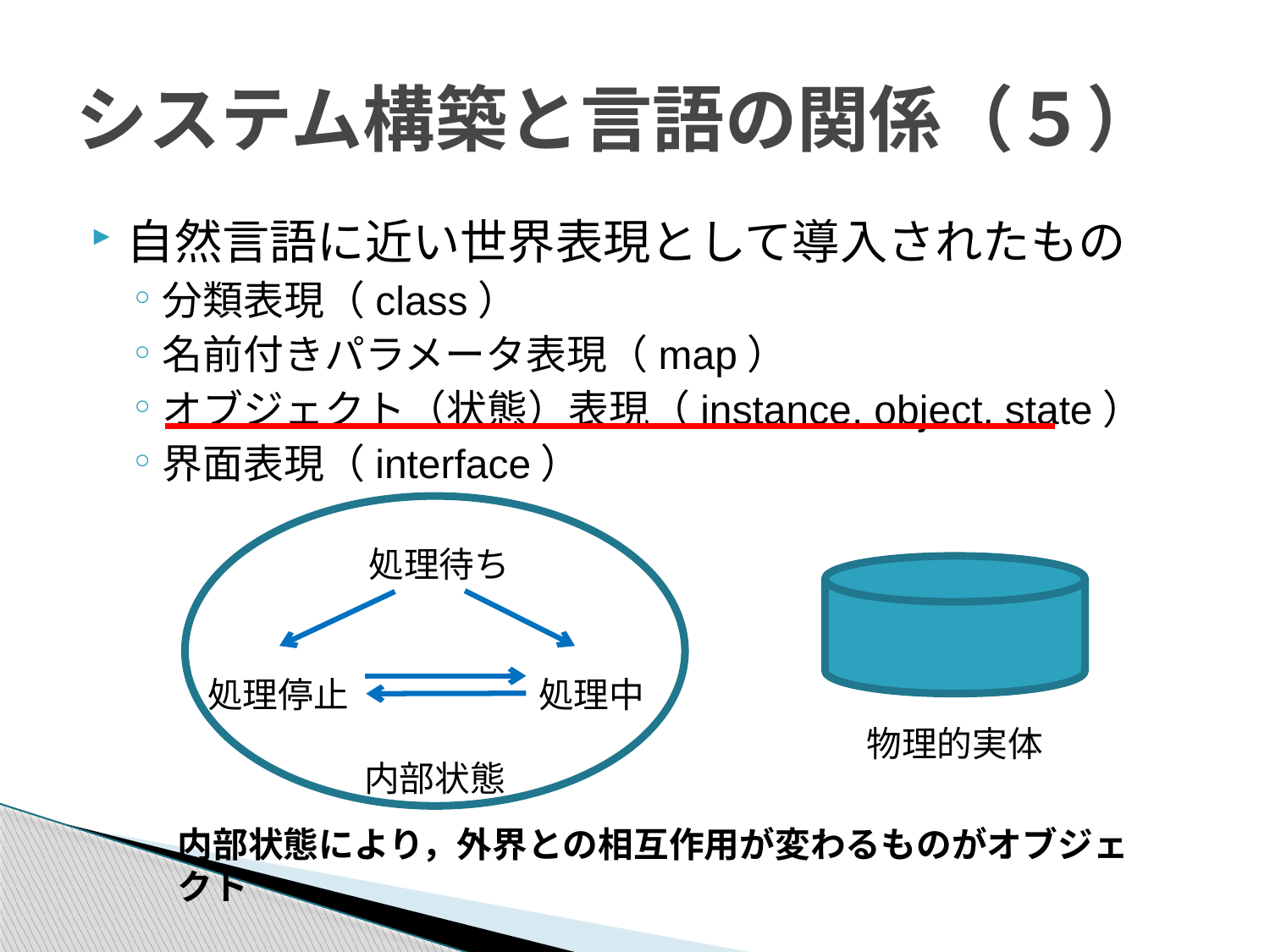

# システム構築と言語の関係（５）
自然言語に近い世界表現として導入されたもの
分類表現（class）
名前付きパラメータ表現（map）
オブジェクト（状態）表現（instance, object, state）
界面表現（interface）

処理待ち

処理停止
処理中
物理的実体
内部状態
内部状態により，外界との相互作用が変わるものがオブジェクト